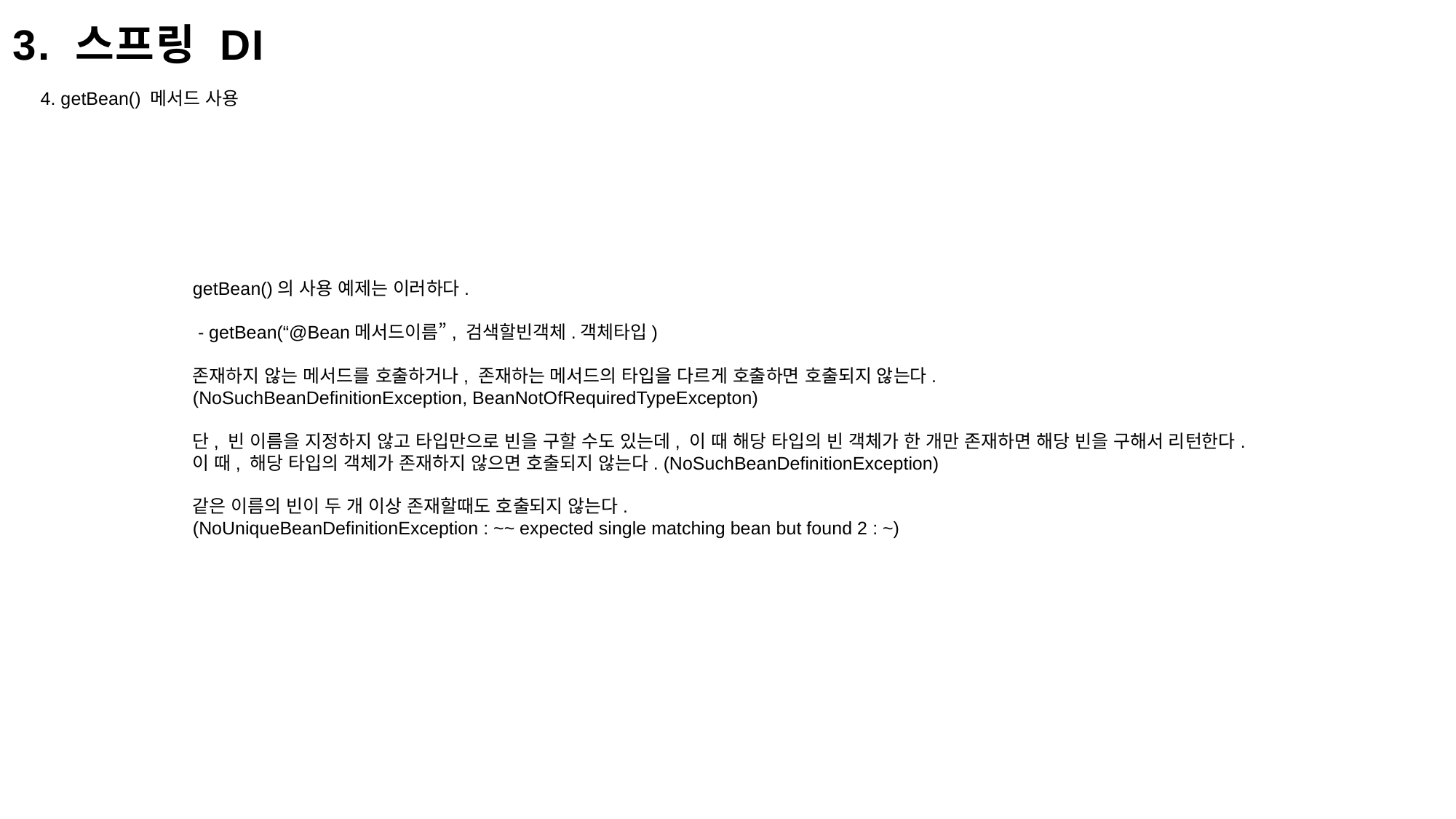

3. 스프링 DI
4. getBean() 메서드 사용
getBean()의 사용 예제는 이러하다.

 - getBean(“@Bean메서드이름”, 검색할빈객체.객체타입)

존재하지 않는 메서드를 호출하거나, 존재하는 메서드의 타입을 다르게 호출하면 호출되지 않는다.
(NoSuchBeanDefinitionException, BeanNotOfRequiredTypeExcepton)

단, 빈 이름을 지정하지 않고 타입만으로 빈을 구할 수도 있는데, 이 때 해당 타입의 빈 객체가 한 개만 존재하면 해당 빈을 구해서 리턴한다.
이 때, 해당 타입의 객체가 존재하지 않으면 호출되지 않는다. (NoSuchBeanDefinitionException)

같은 이름의 빈이 두 개 이상 존재할때도 호출되지 않는다.
(NoUniqueBeanDefinitionException : ~~ expected single matching bean but found 2 : ~)